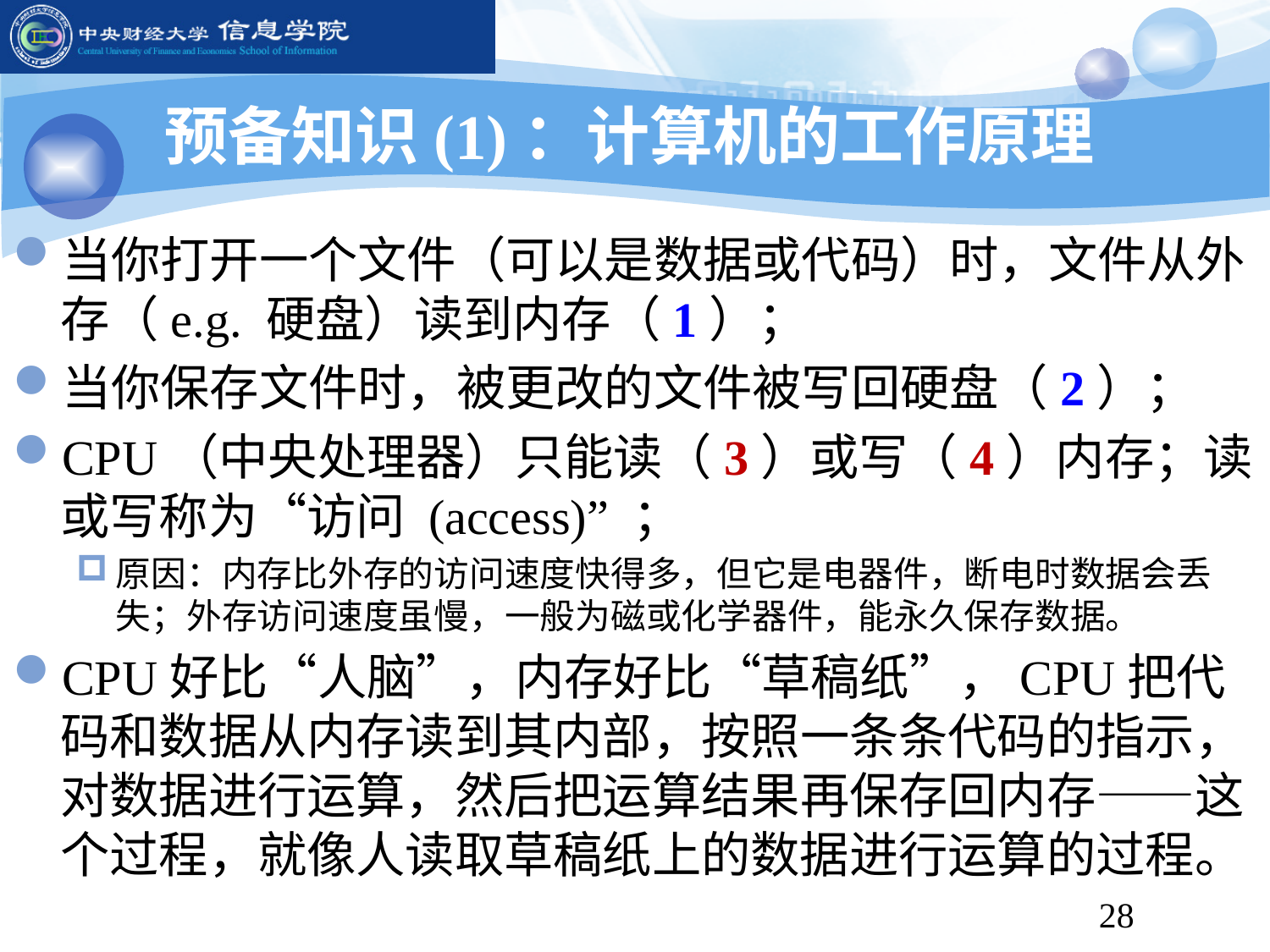

# 预备知识(1)：计算机的工作原理
当你打开一个文件（可以是数据或代码）时，文件从外存（e.g. 硬盘）读到内存（1）；
当你保存文件时，被更改的文件被写回硬盘（2）；
CPU（中央处理器）只能读（3）或写（4）内存；读或写称为“访问 (access)” ；
原因：内存比外存的访问速度快得多，但它是电器件，断电时数据会丢失；外存访问速度虽慢，一般为磁或化学器件，能永久保存数据。
CPU好比“人脑”，内存好比“草稿纸”，CPU把代码和数据从内存读到其内部，按照一条条代码的指示，对数据进行运算，然后把运算结果再保存回内存——这个过程，就像人读取草稿纸上的数据进行运算的过程。